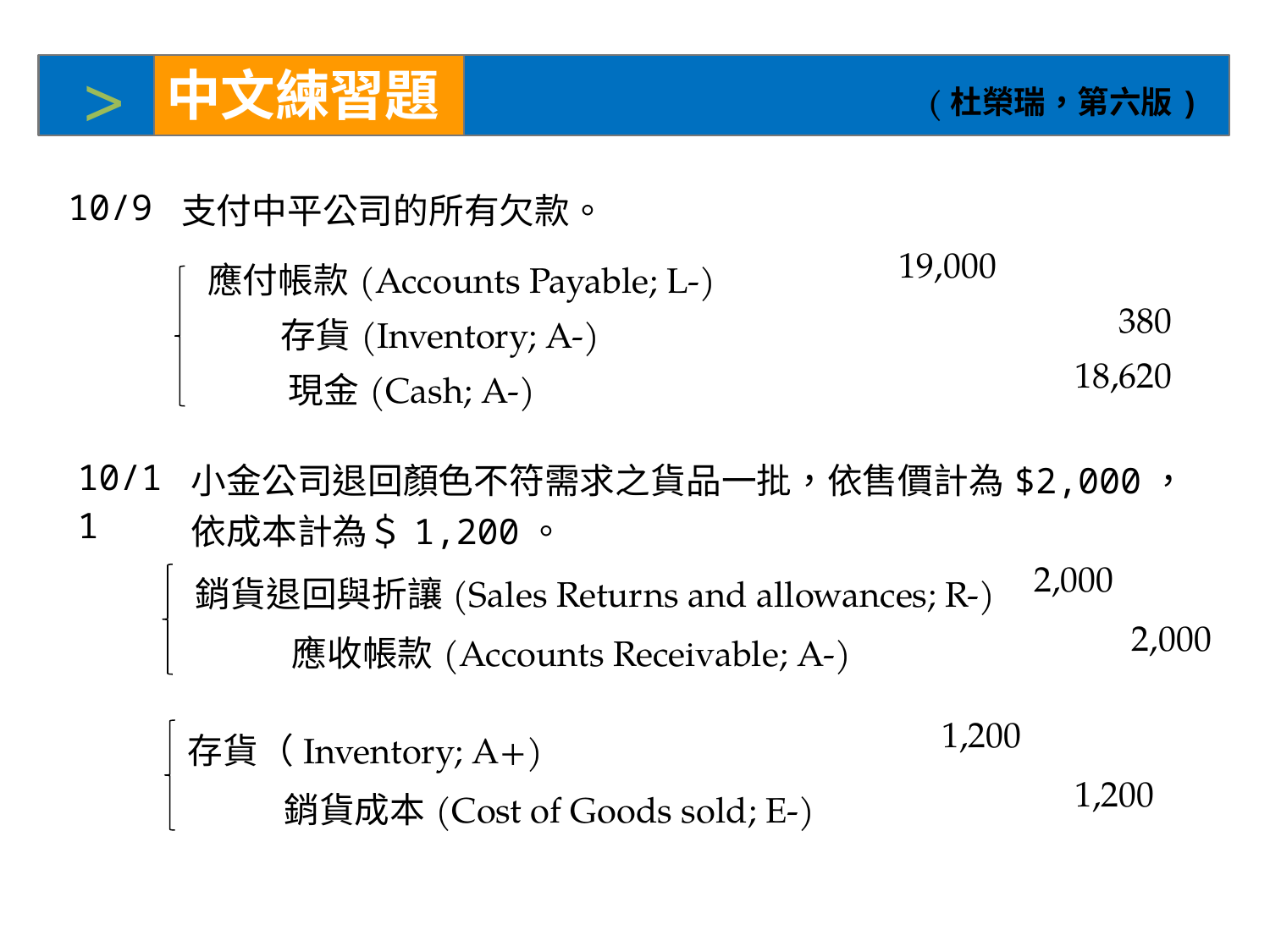

>
中文練習題
(杜榮瑞，第六版)
| 10/9 | 支付中平公司的所有欠款。 |
| --- | --- |
| 應付帳款(Accounts Payable; L-) | 19,000 |
| --- | --- |
| 存貨(Inventory; A-) | 380 |
| 現金(Cash; A-) | 18,620 |

| 10/11 | 小金公司退回顏色不符需求之貨品一批，依售價計為$2,000，依成本計為＄1,200。 |
| --- | --- |
| 銷貨退回與折讓(Sales Returns and allowances; R-) | 2,000 |
| --- | --- |
| 應收帳款(Accounts Receivable; A-) | 2,000 |

| 存貨（Inventory; A+) | 1,200 |
| --- | --- |
| 銷貨成本(Cost of Goods sold; E-) | 1,200 |